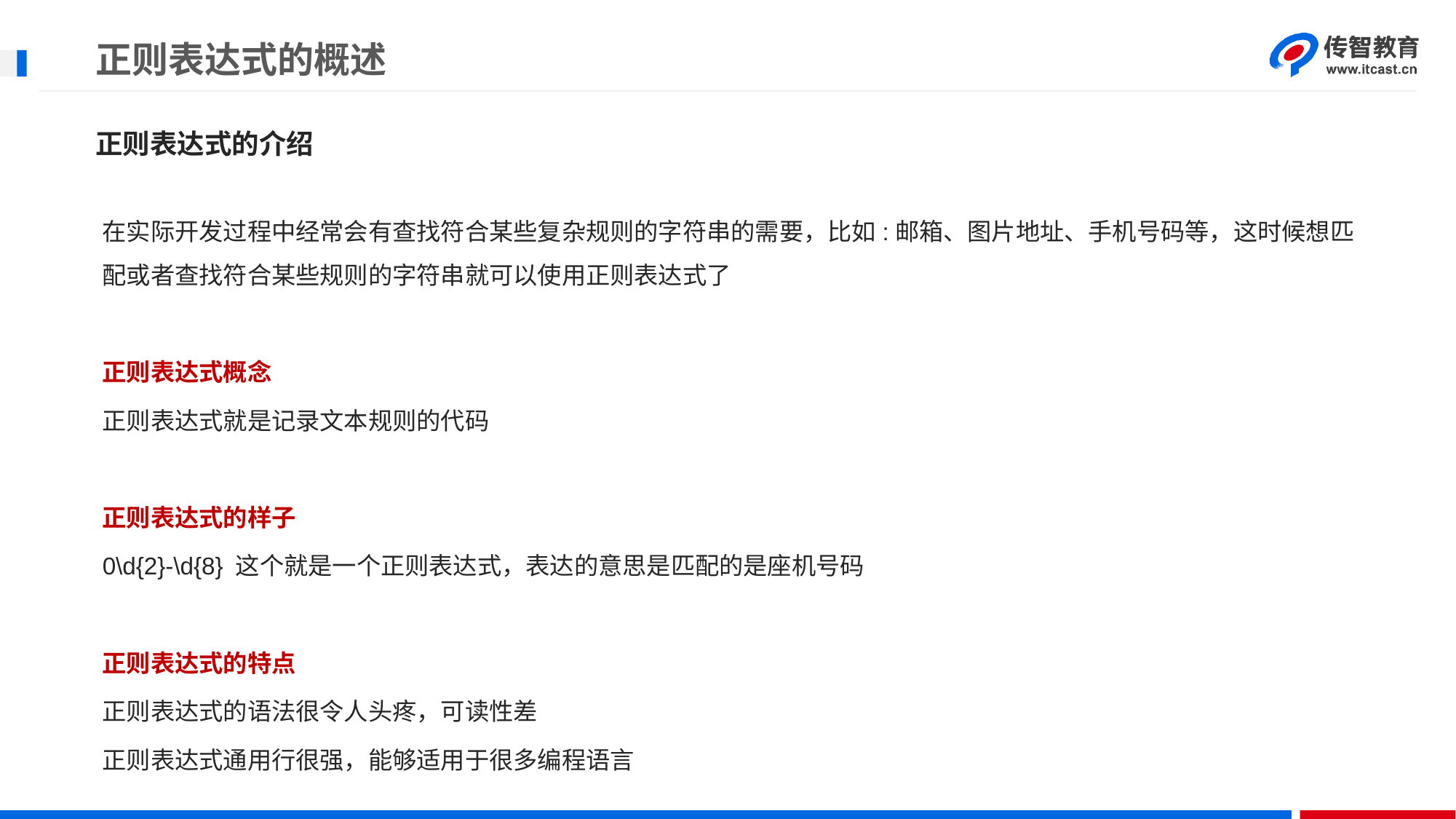

# 正则表达式的概述
正则表达式的介绍
在实际开发过程中经常会有查找符合某些复杂规则的字符串的需要，比如:邮箱、图片地址、手机号码等，这时候想匹配或者查找符合某些规则的字符串就可以使用正则表达式了

正则表达式概念
正则表达式就是记录文本规则的代码

正则表达式的样子
0\d{2}-\d{8} 这个就是一个正则表达式，表达的意思是匹配的是座机号码

正则表达式的特点
正则表达式的语法很令人头疼，可读性差
正则表达式通用行很强，能够适用于很多编程语言